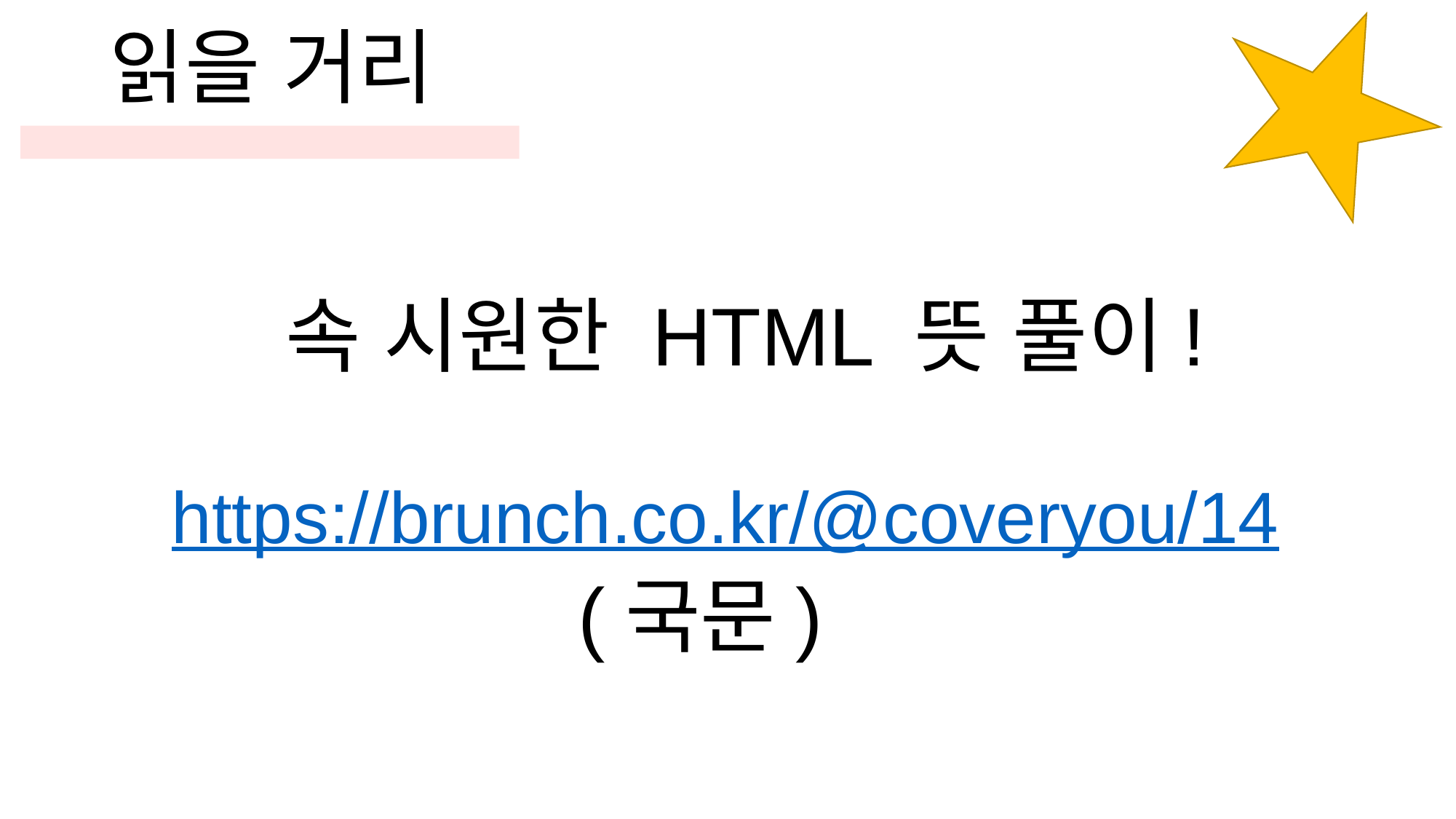

읽을 거리

속 시원한 HTML 뜻 풀이!
https://brunch.co.kr/@coveryou/14
(국문)